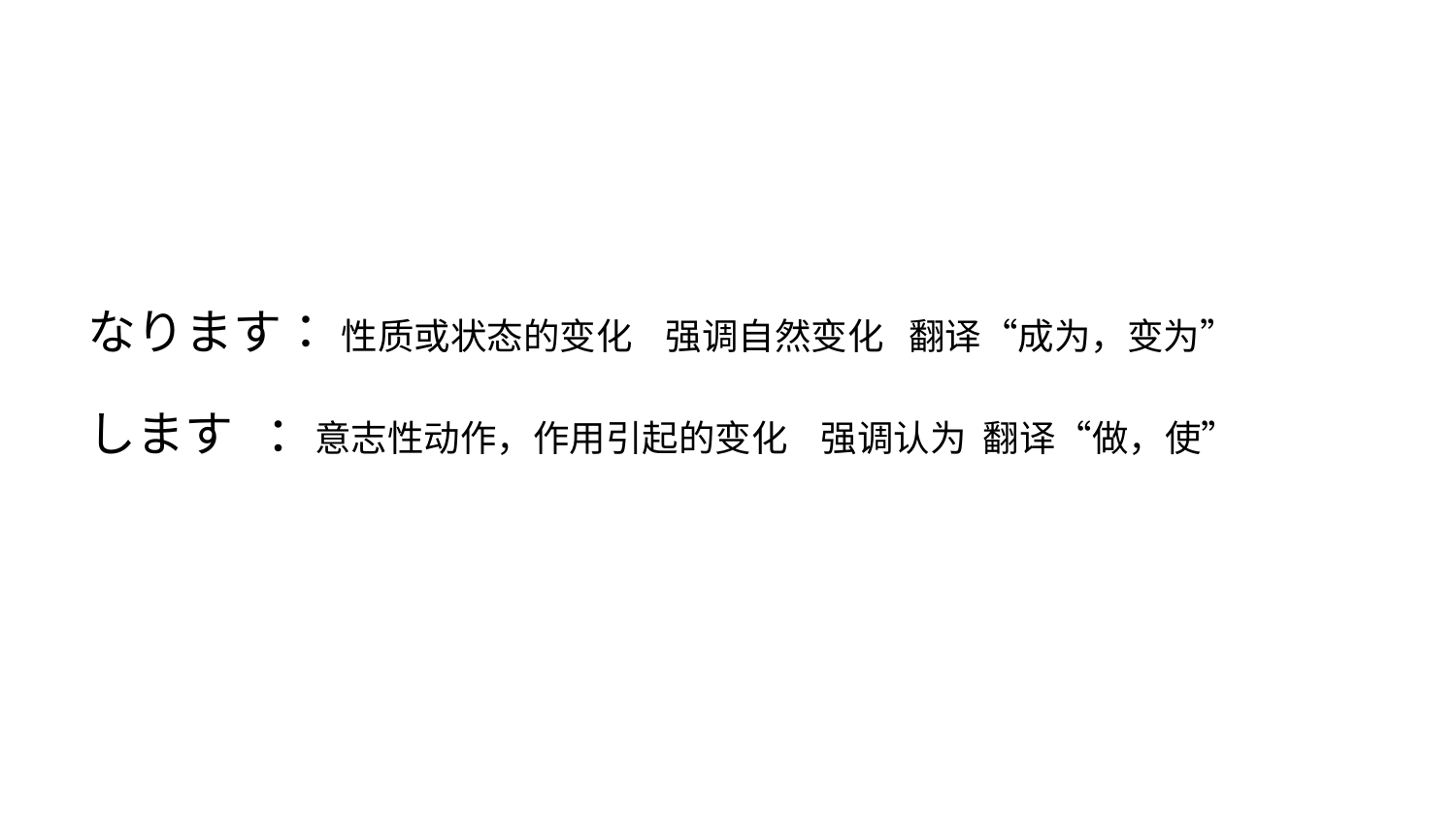

3.2第二节 细节题
なります： 性质或状态的变化    强调自然变化   翻译“成为，变为”

します   ：意志性动作，作用引起的变化    强调认为  翻译“做，使”